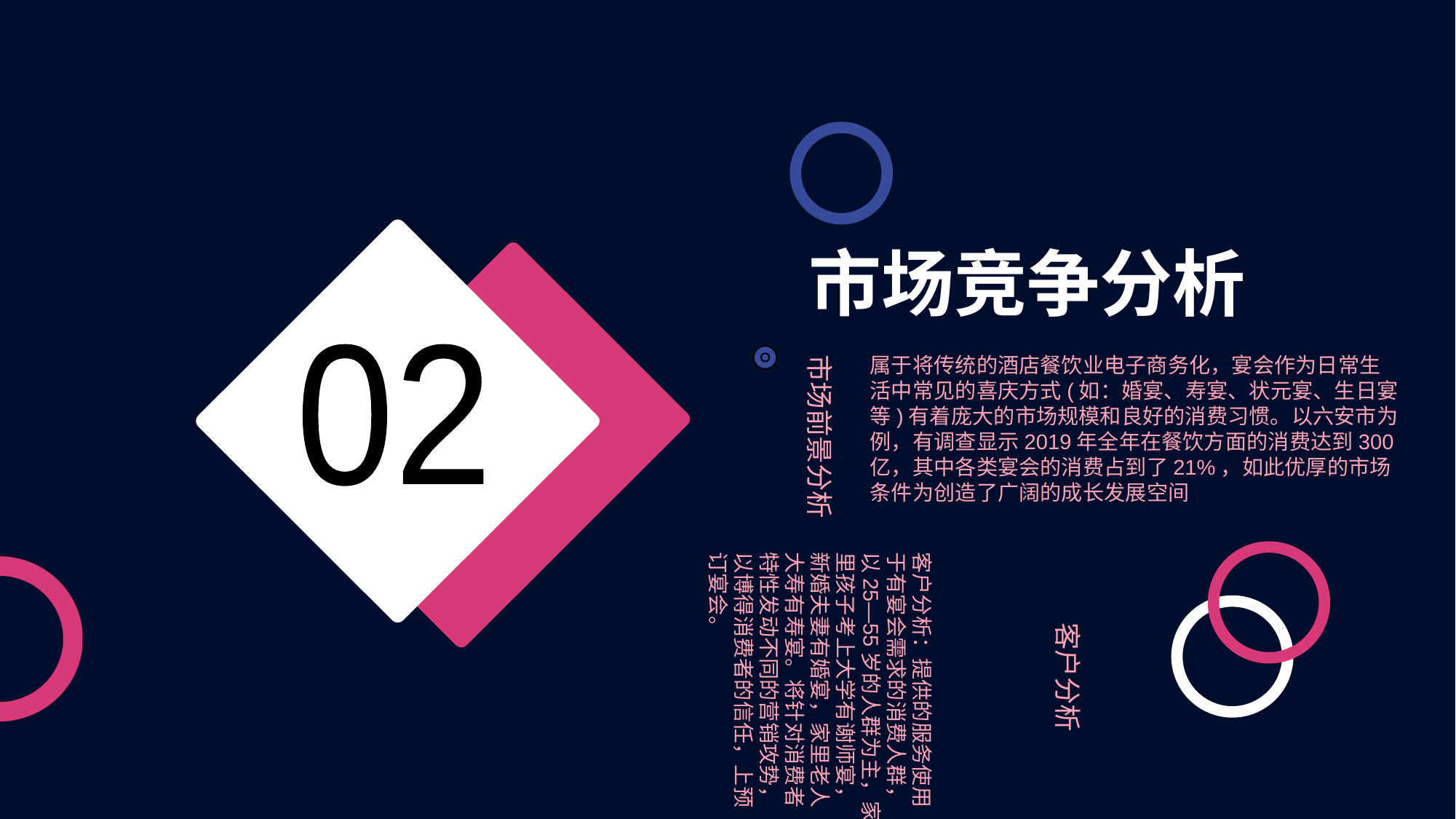

市场竞争分析
02
市场前景分析

属于将传统的酒店餐饮业电子商务化，宴会作为日常生
活中常见的喜庆方式(如：婚宴、寿宴、状元宴、生日宴
等)有着庞大的市场规模和良好的消费习惯。以六安市为
例，有调查显示2019年全年在餐饮方面的消费达到300
亿，其中各类宴会的消费占到了21%，如此优厚的市场
条件为创造了广阔的成长发展空间
客户分析：提供的服务使用
于有宴会需求的消费人群，
以25—55岁的人群为主，家
里孩子考上大学有谢师宴，
新婚夫妻有婚宴，家里老人
大寿有寿宴。将针对消费者
特性发动不同的营销攻势，
以博得消费者的信任，上预
订宴会。

客户分析